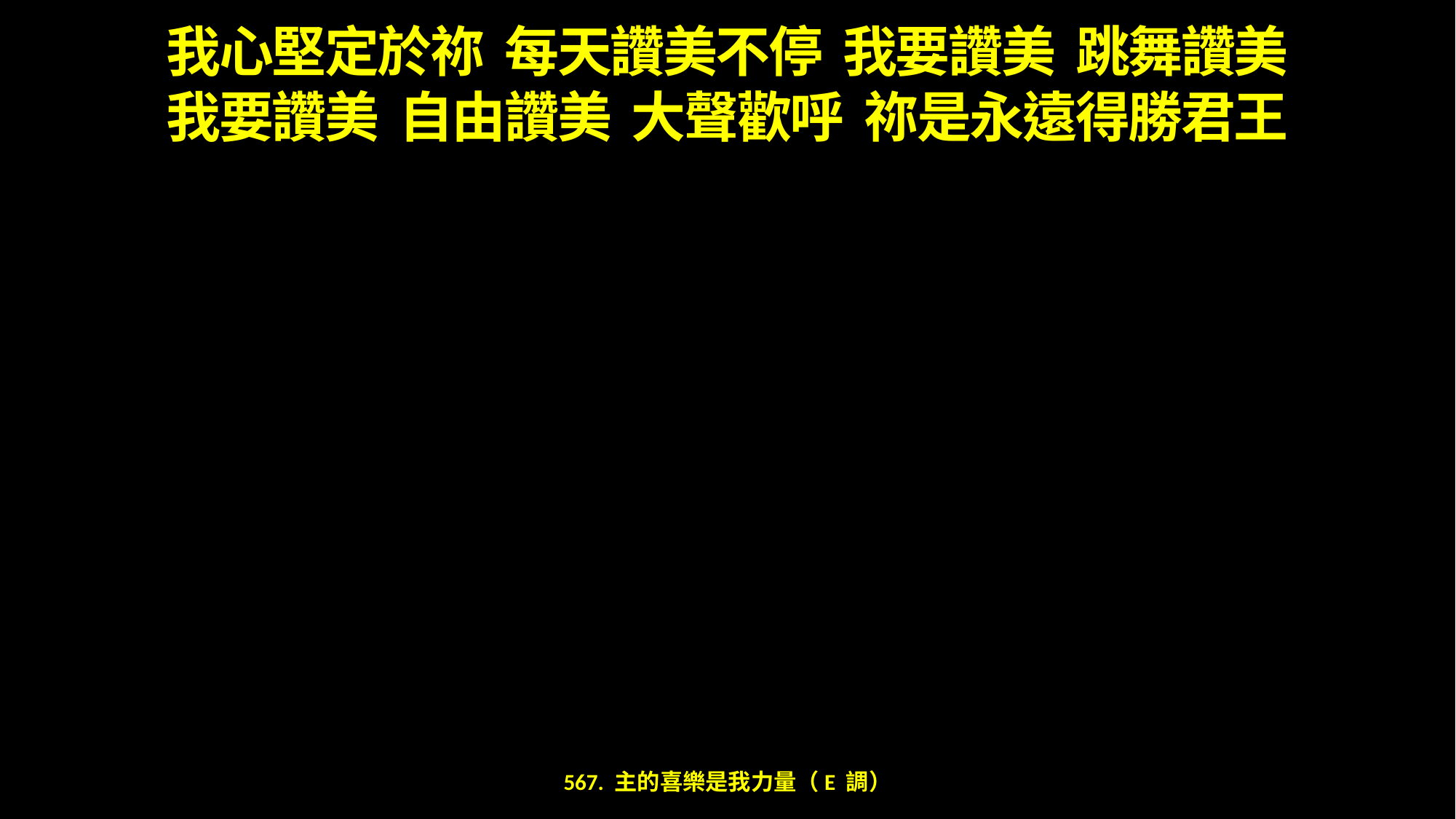

我心堅定於祢  每天讚美不停  我要讚美  跳舞讚美
我要讚美  自由讚美  大聲歡呼  祢是永遠得勝君王
567. 主的喜樂是我力量（E 調）